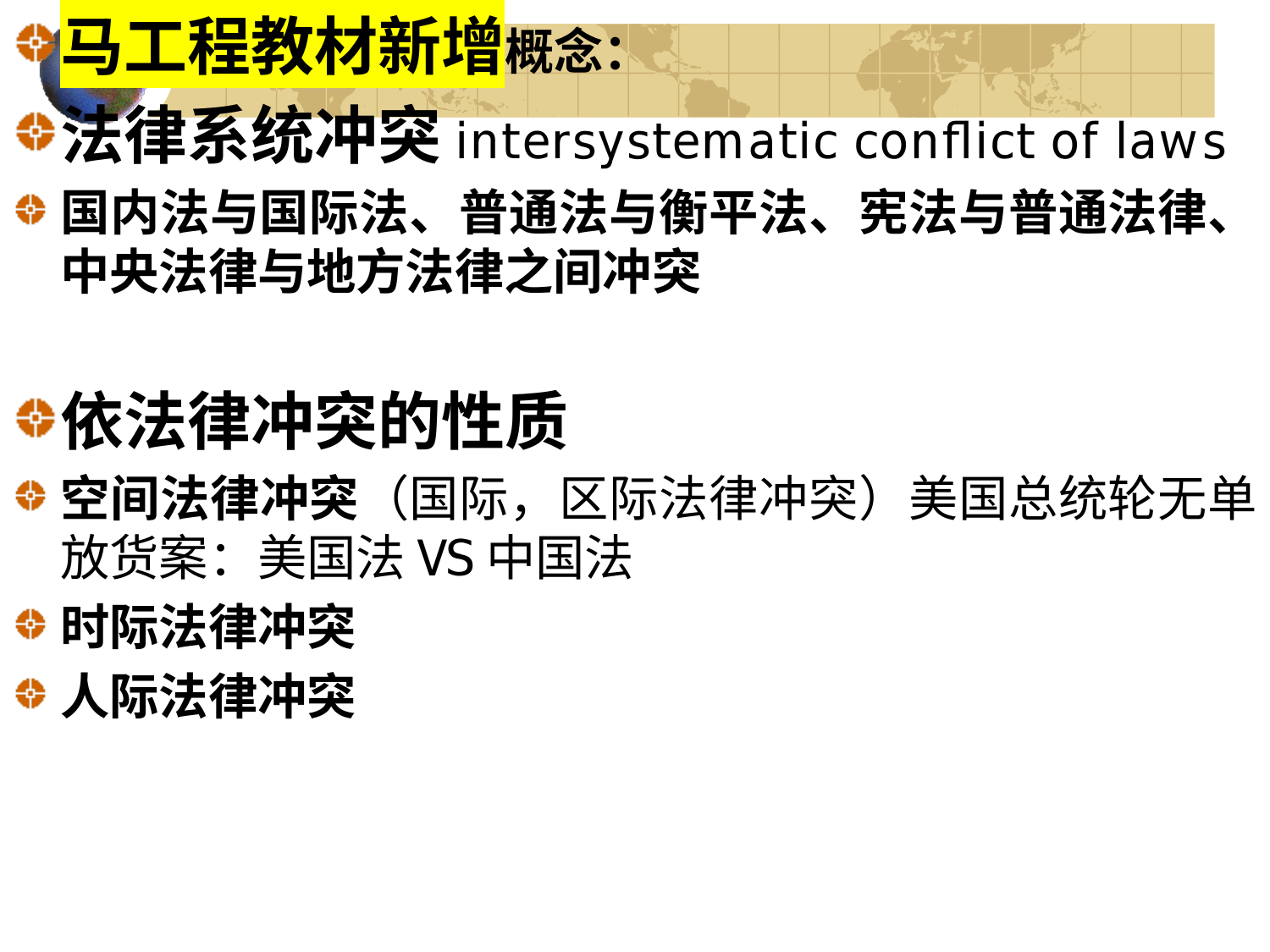

马工程教材新增概念：
法律系统冲突intersystematic conflict of laws
国内法与国际法、普通法与衡平法、宪法与普通法律、中央法律与地方法律之间冲突

依法律冲突的性质
空间法律冲突（国际，区际法律冲突）美国总统轮无单放货案：美国法VS中国法
时际法律冲突
人际法律冲突